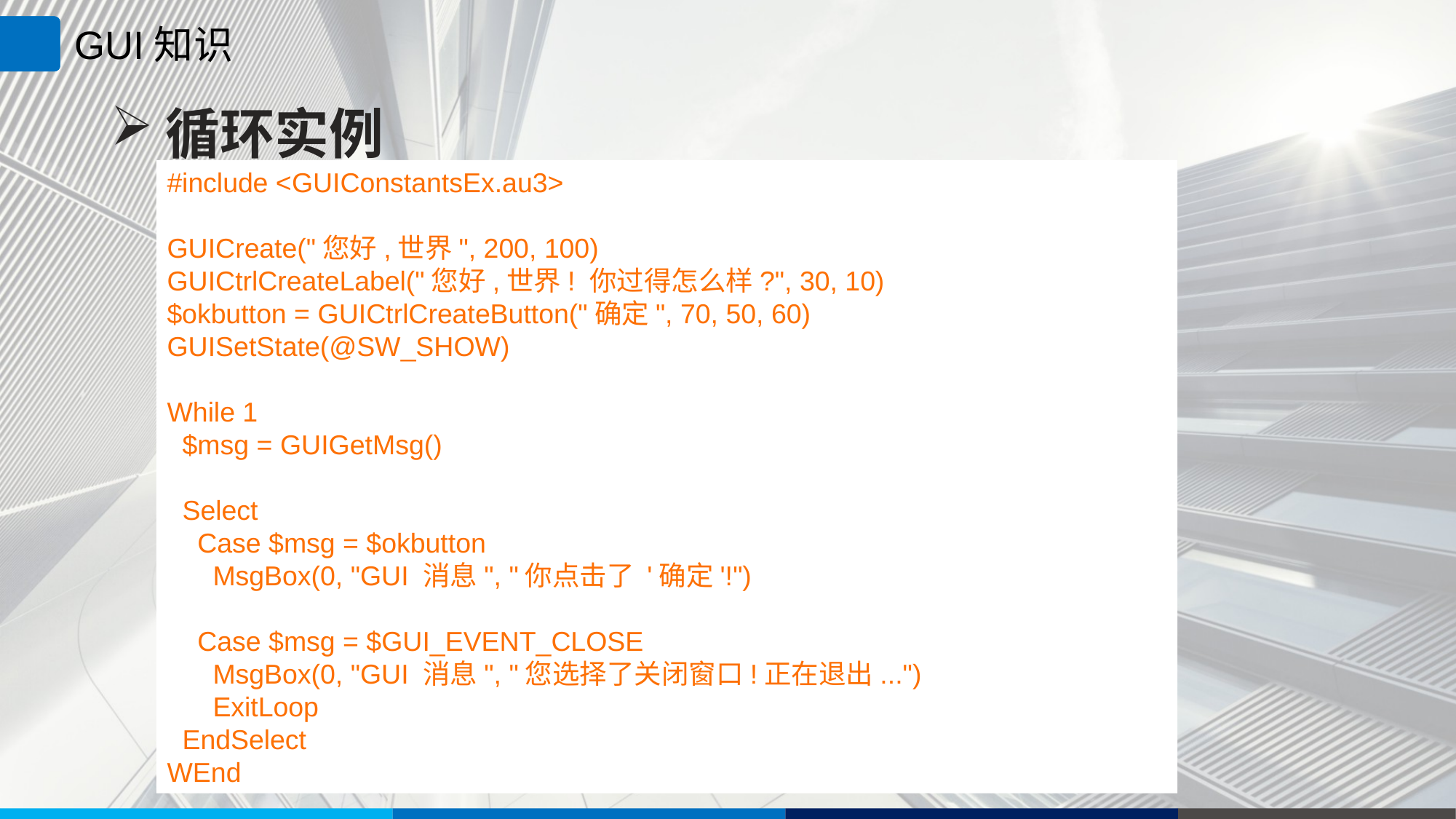

GUI知识

循环实例
#include <GUIConstantsEx.au3>

GUICreate("您好,世界", 200, 100)
GUICtrlCreateLabel("您好,世界! 你过得怎么样?", 30, 10)
$okbutton = GUICtrlCreateButton("确定", 70, 50, 60)
GUISetState(@SW_SHOW)

While 1
  $msg = GUIGetMsg()

  Select
    Case $msg = $okbutton
      MsgBox(0, "GUI 消息", "你点击了 '确定'!")

    Case $msg = $GUI_EVENT_CLOSE
      MsgBox(0, "GUI 消息", "您选择了关闭窗口!正在退出...")
      ExitLoop
  EndSelect
WEnd